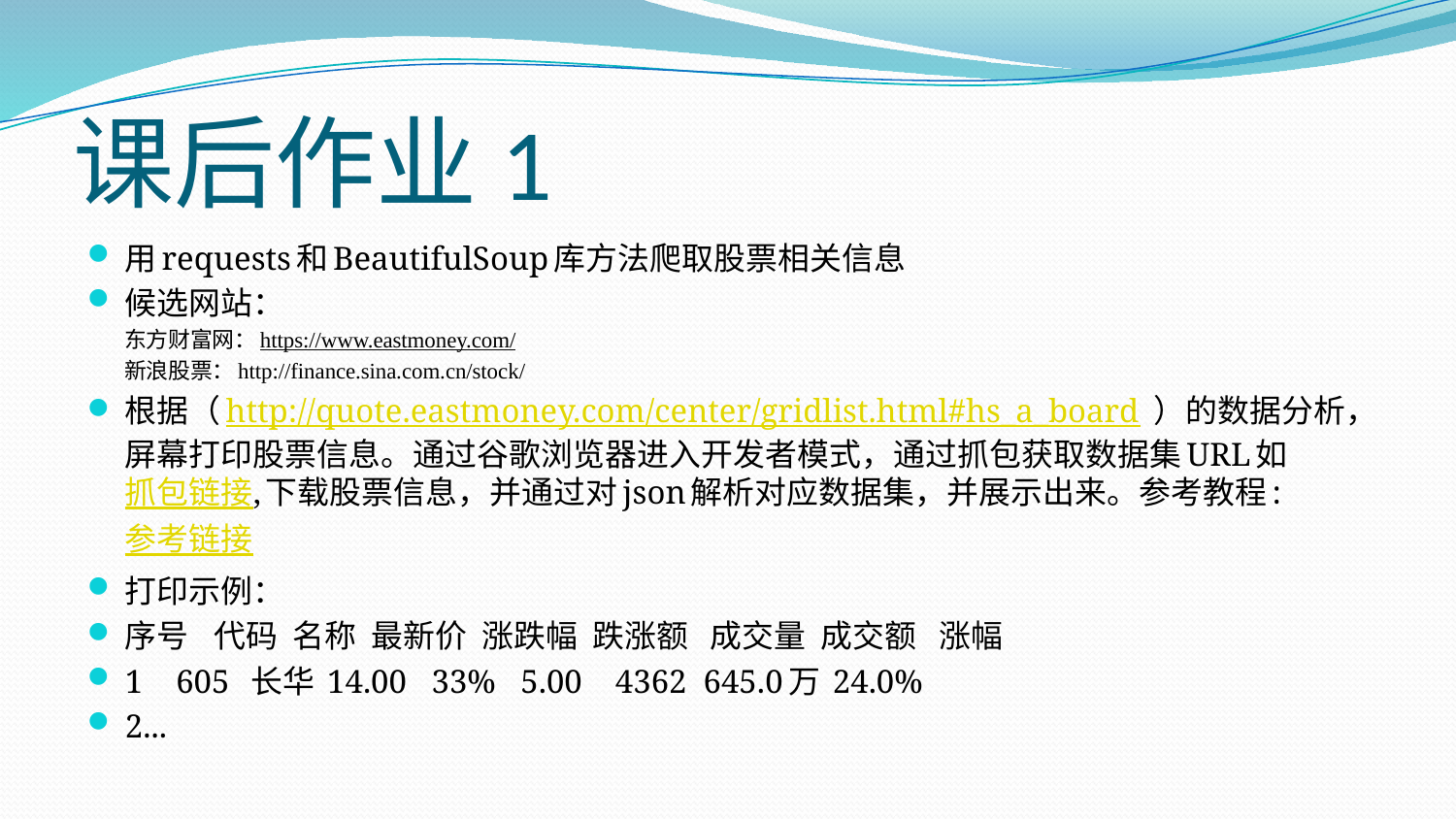

# 课后作业1
用requests和BeautifulSoup库方法爬取股票相关信息
候选网站：
       东方财富网：https://www.eastmoney.com/
       新浪股票：http://finance.sina.com.cn/stock/
根据（http://quote.eastmoney.com/center/gridlist.html#hs_a_board ）的数据分析，屏幕打印股票信息。通过谷歌浏览器进入开发者模式，通过抓包获取数据集URL如抓包链接,下载股票信息，并通过对json解析对应数据集，并展示出来。参考教程:参考链接
打印示例：
序号	代码  名称  最新价  涨跌幅  跌涨额   成交量  成交额   涨幅
1    605  长华 14.00   33%   5.00    4362  645.0万 24.0%
2...